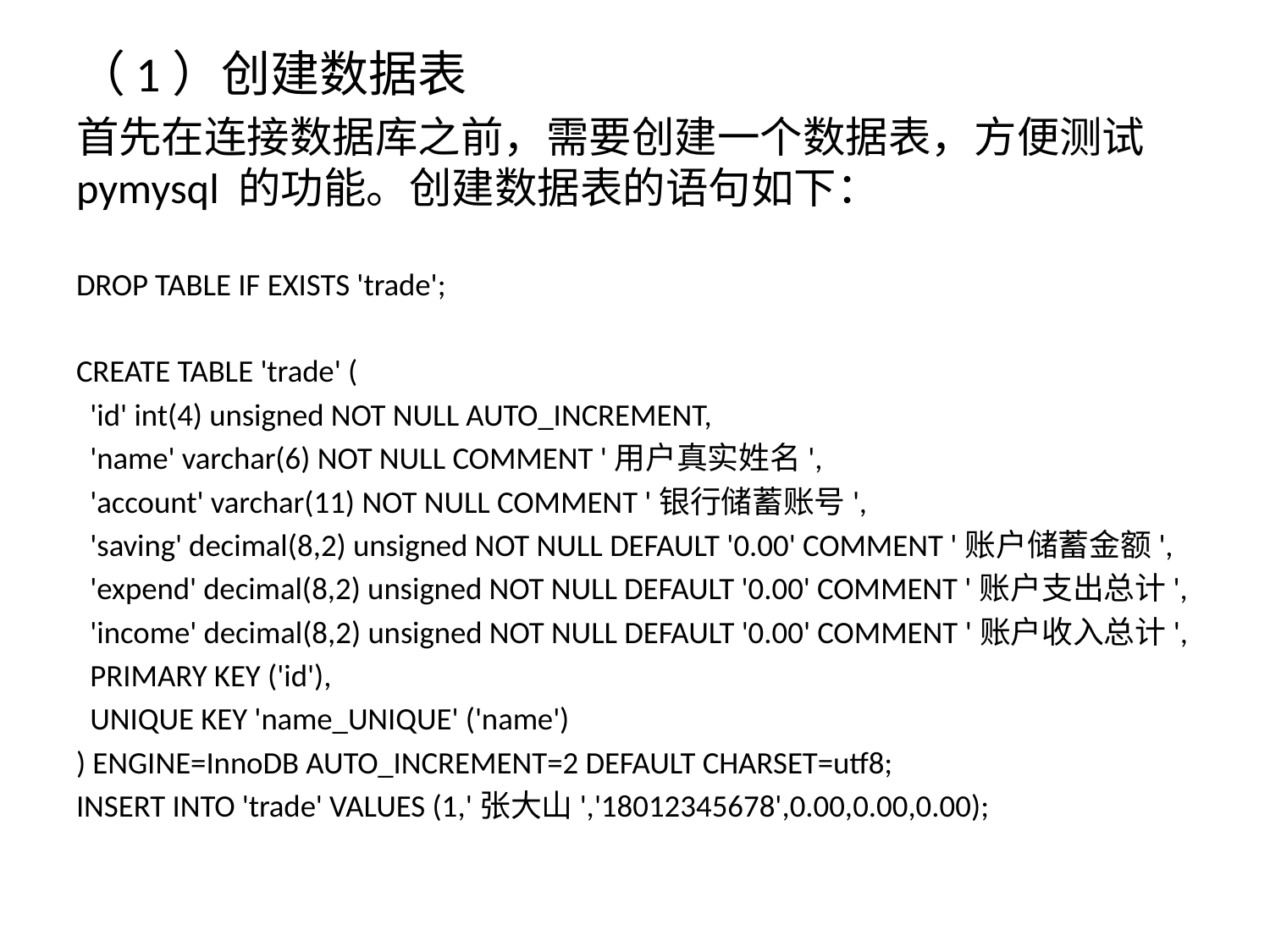

（1）创建数据表
首先在连接数据库之前，需要创建一个数据表，方便测试 pymysql 的功能。创建数据表的语句如下：

DROP TABLE IF EXISTS 'trade';

CREATE TABLE 'trade' (
  'id' int(4) unsigned NOT NULL AUTO_INCREMENT,
  'name' varchar(6) NOT NULL COMMENT '用户真实姓名',
  'account' varchar(11) NOT NULL COMMENT '银行储蓄账号',
  'saving' decimal(8,2) unsigned NOT NULL DEFAULT '0.00' COMMENT '账户储蓄金额',
  'expend' decimal(8,2) unsigned NOT NULL DEFAULT '0.00' COMMENT '账户支出总计',
  'income' decimal(8,2) unsigned NOT NULL DEFAULT '0.00' COMMENT '账户收入总计',
  PRIMARY KEY ('id'),
  UNIQUE KEY 'name_UNIQUE' ('name')
) ENGINE=InnoDB AUTO_INCREMENT=2 DEFAULT CHARSET=utf8;
INSERT INTO 'trade' VALUES (1,'张大山','18012345678',0.00,0.00,0.00);